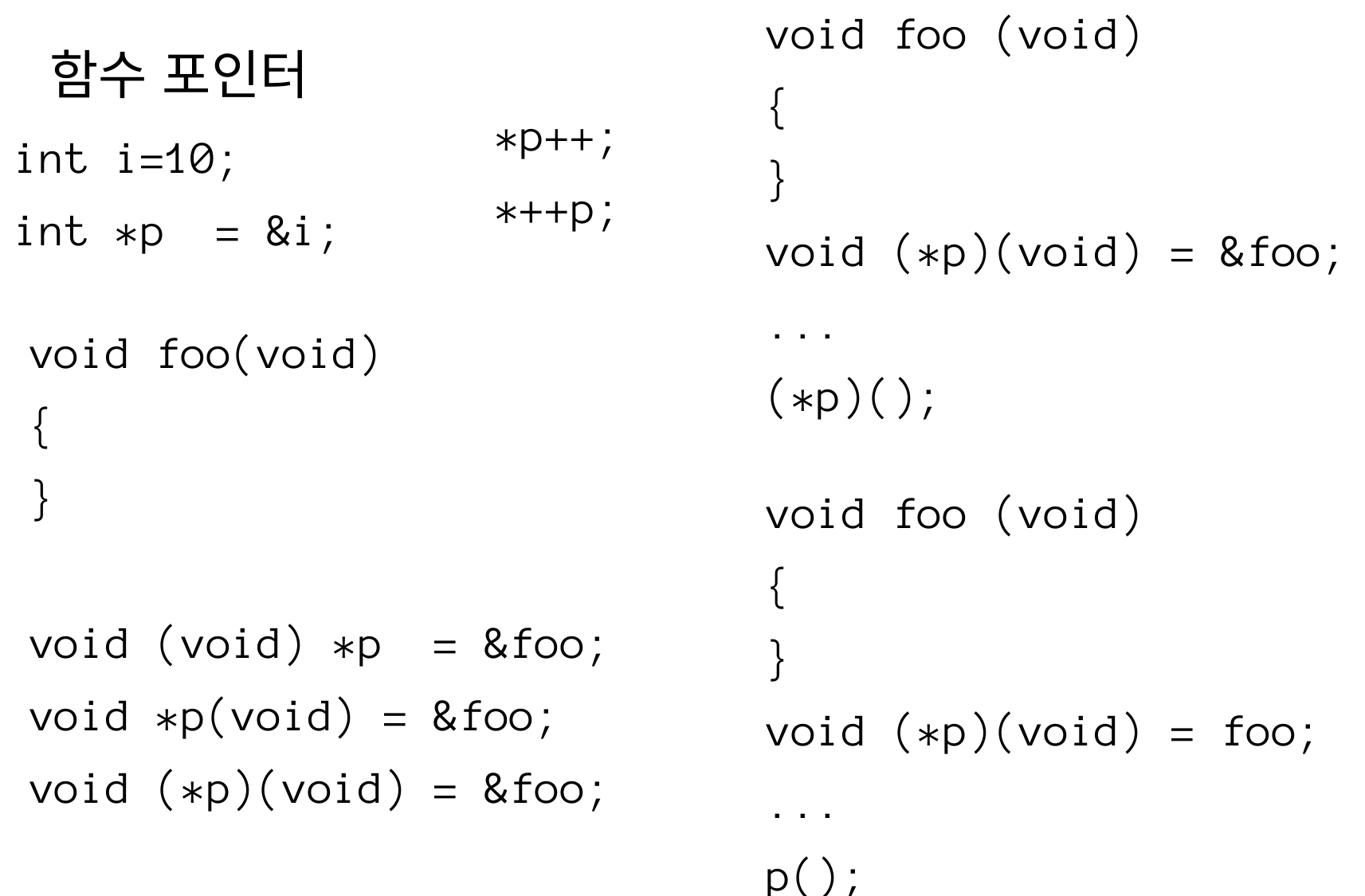

void foo (void)
{
}
void (*p)(void) = &foo;
...
(*p)();
함수 포인터
*p++;
*++p;

int i=10;
int *p  = &i;
void foo(void)
{
}

void (void) *p  = &foo;
void *p(void) = &foo;
void (*p)(void) = &foo;

void foo (void)
{
}
void (*p)(void) = foo;
...
p();